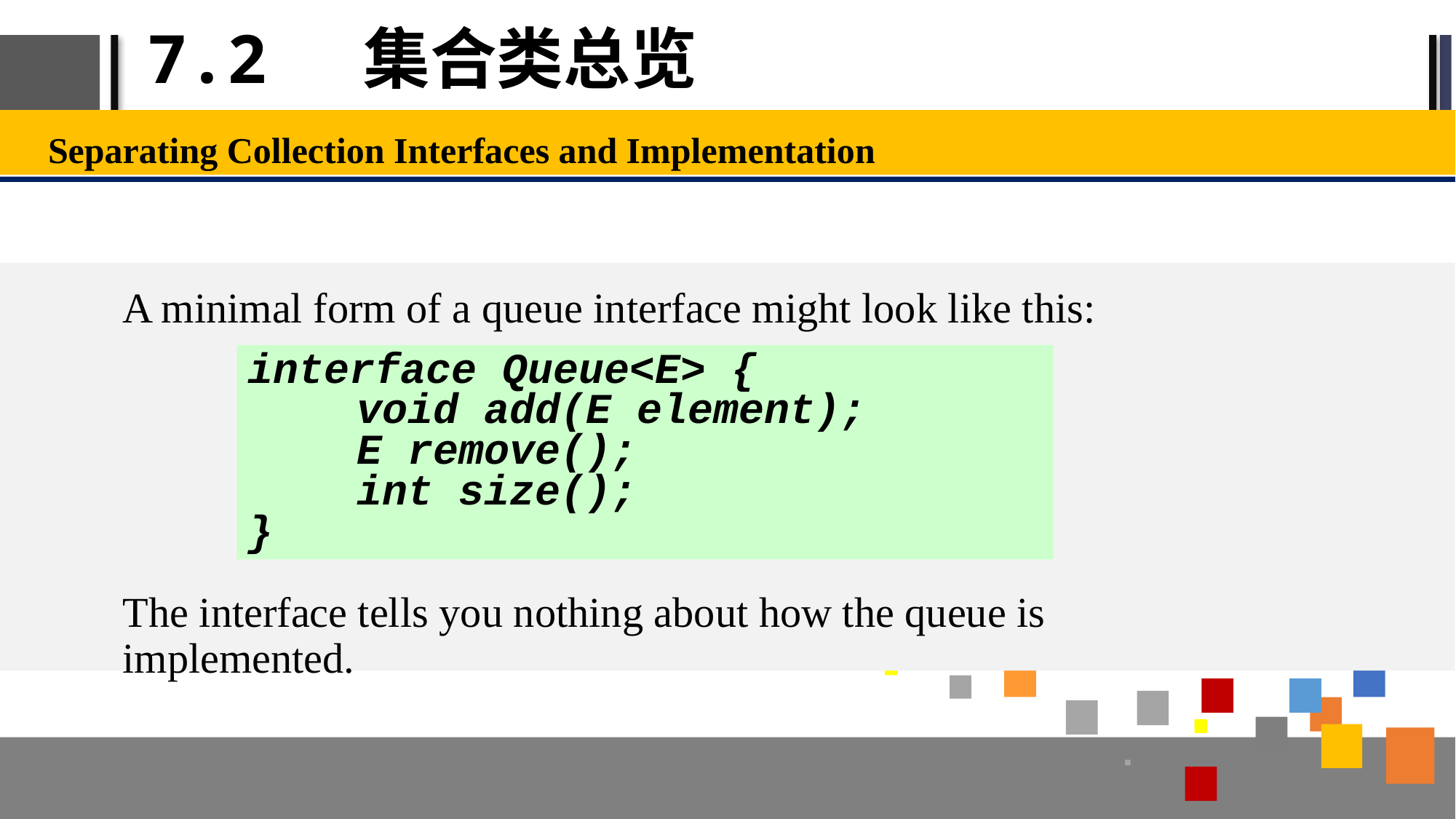

# 7.2  集合类总览

Separating Collection Interfaces and Implementation

A minimal form of a queue interface might look like this:

The interface tells you nothing about how the queue is implemented.
interface Queue<E> {
	void add(E element);
	E remove();
	int size();
}